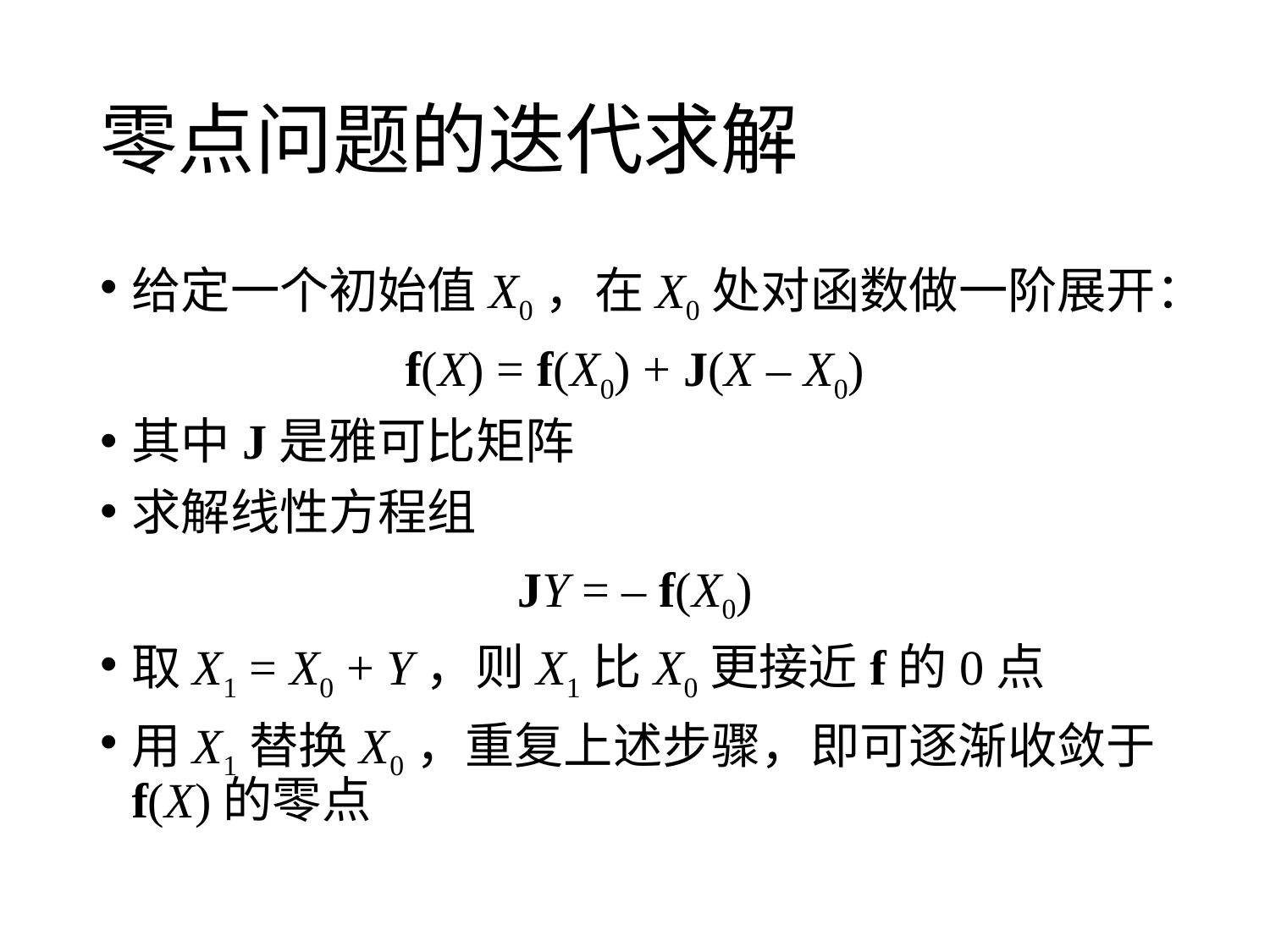

# 零点问题的迭代求解
给定一个初始值X0，在X0处对函数做一阶展开：
f(X) = f(X0) + J(X – X0)
其中J是雅可比矩阵
求解线性方程组
JY = – f(X0)
取X1 = X0 + Y，则X1比X0更接近f的0点
用X1替换X0，重复上述步骤，即可逐渐收敛于f(X)的零点